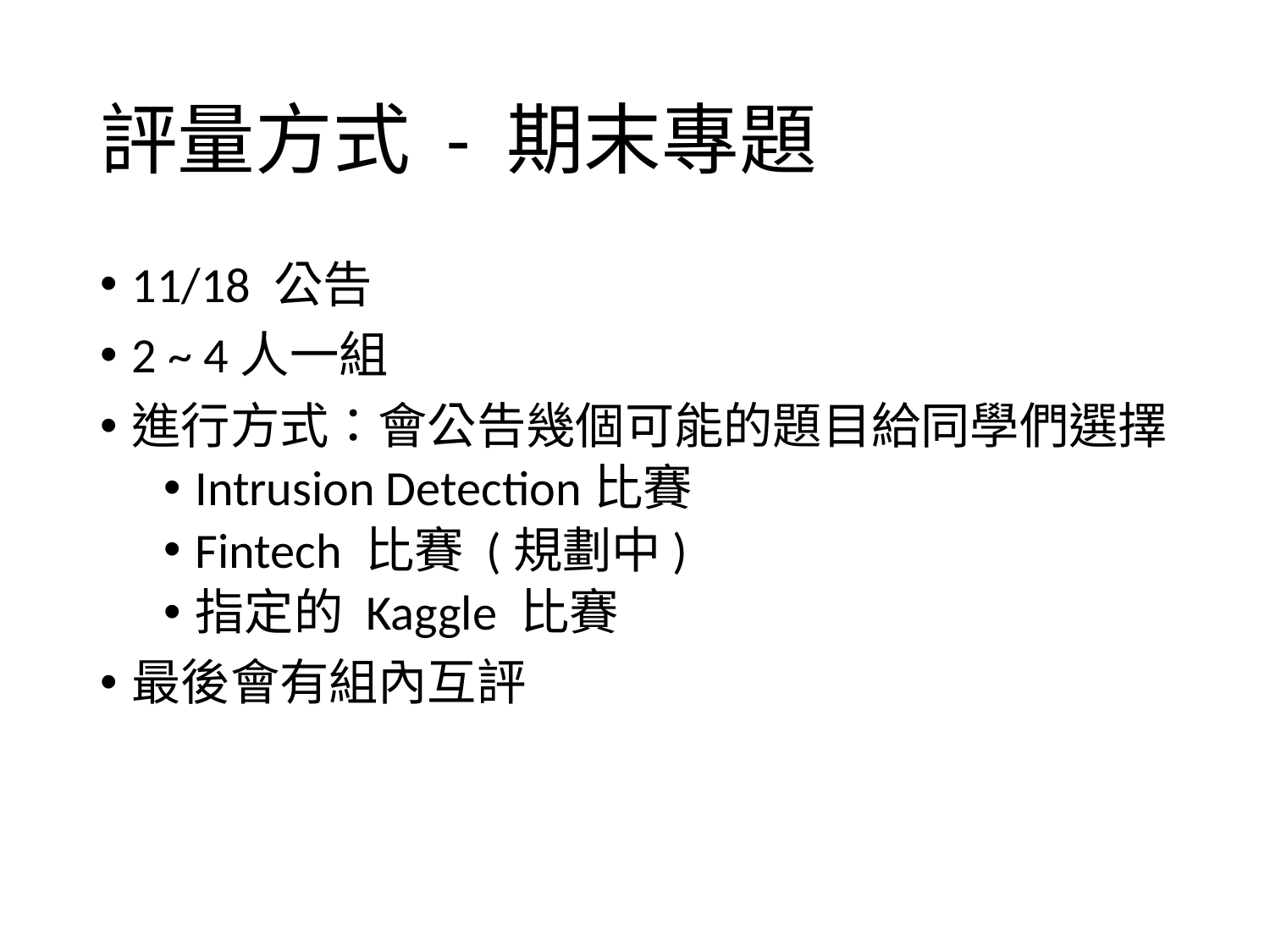

# 評量方式 - 期末專題
11/18 公告
2 ~ 4人一組
進行方式：會公告幾個可能的題目給同學們選擇
Intrusion Detection比賽
Fintech 比賽 (規劃中)
指定的 Kaggle 比賽
最後會有組內互評